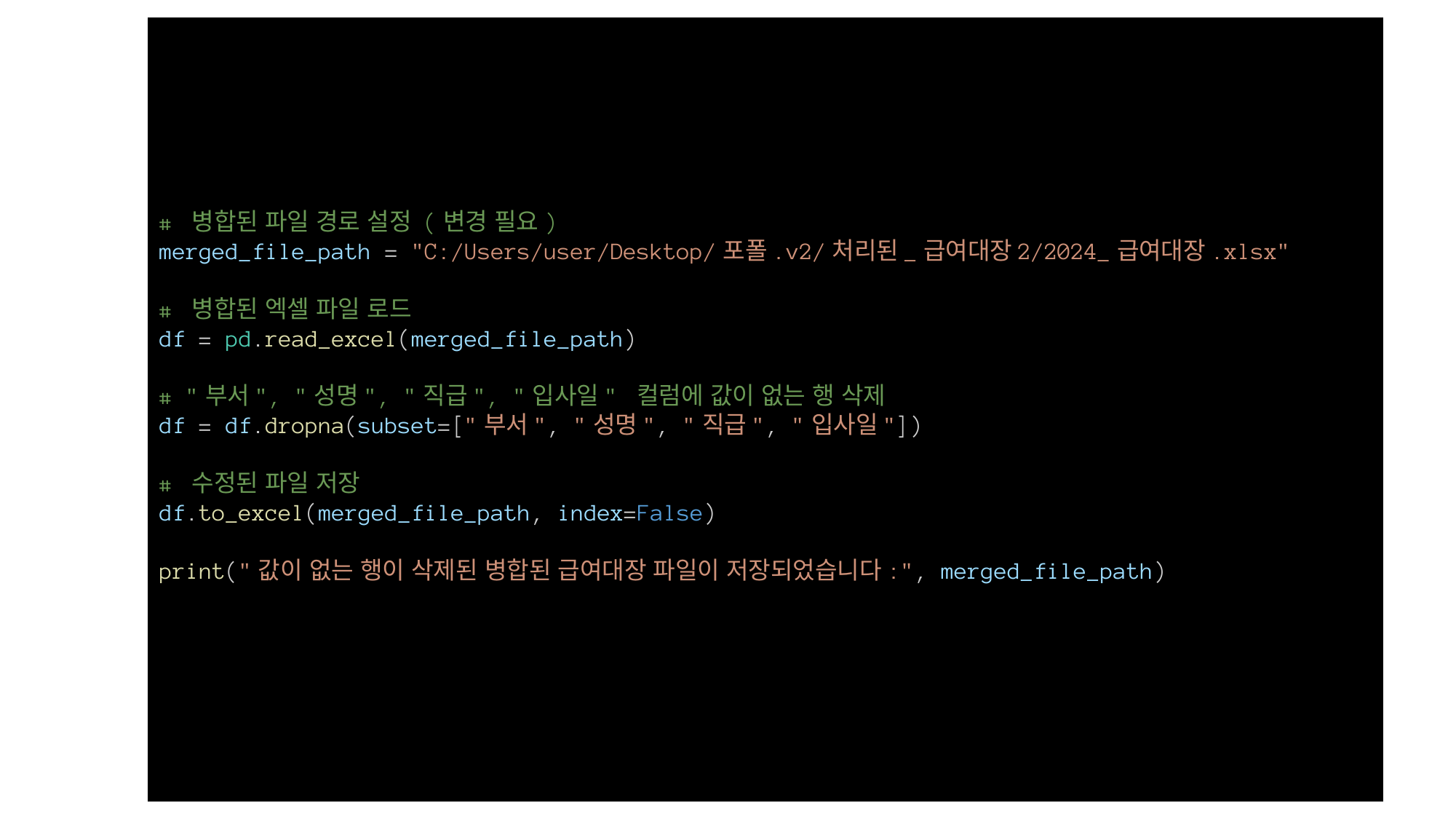

# 병합된 파일 경로 설정 (변경 필요)
merged_file_path = "C:/Users/user/Desktop/포폴.v2/처리된_급여대장2/2024_급여대장.xlsx"
# 병합된 엑셀 파일 로드
df = pd.read_excel(merged_file_path)
# "부서", "성명", "직급", "입사일" 컬럼에 값이 없는 행 삭제
df = df.dropna(subset=["부서", "성명", "직급", "입사일"])
# 수정된 파일 저장
df.to_excel(merged_file_path, index=False)
print("값이 없는 행이 삭제된 병합된 급여대장 파일이 저장되었습니다:", merged_file_path)